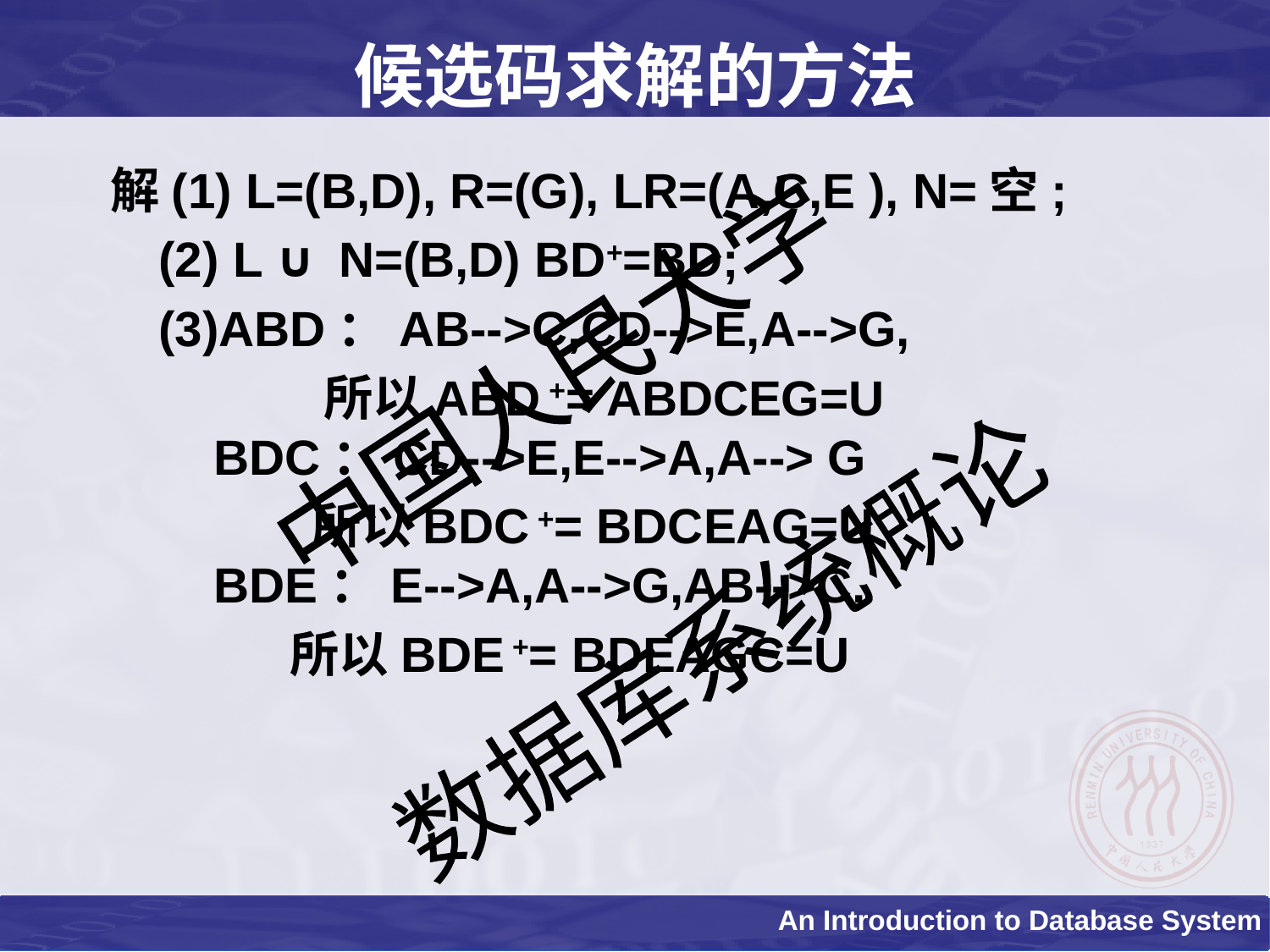

# 候选码求解的方法
  解(1) L=(B,D), R=(G), LR=(A,C,E ), N=空;
      (2) L ∪ N=(B,D) BD+=BD;
      (3)ABD：AB-->C,CD-->E,A-->G,
                     所以ABD += ABDCEG=U
          BDC：CD-->E,E-->A,A--> G
                    所以BDC += BDCEAG=U
          BDE：E-->A,A-->G,AB-->C,
                  所以BDE += BDEAGC=U